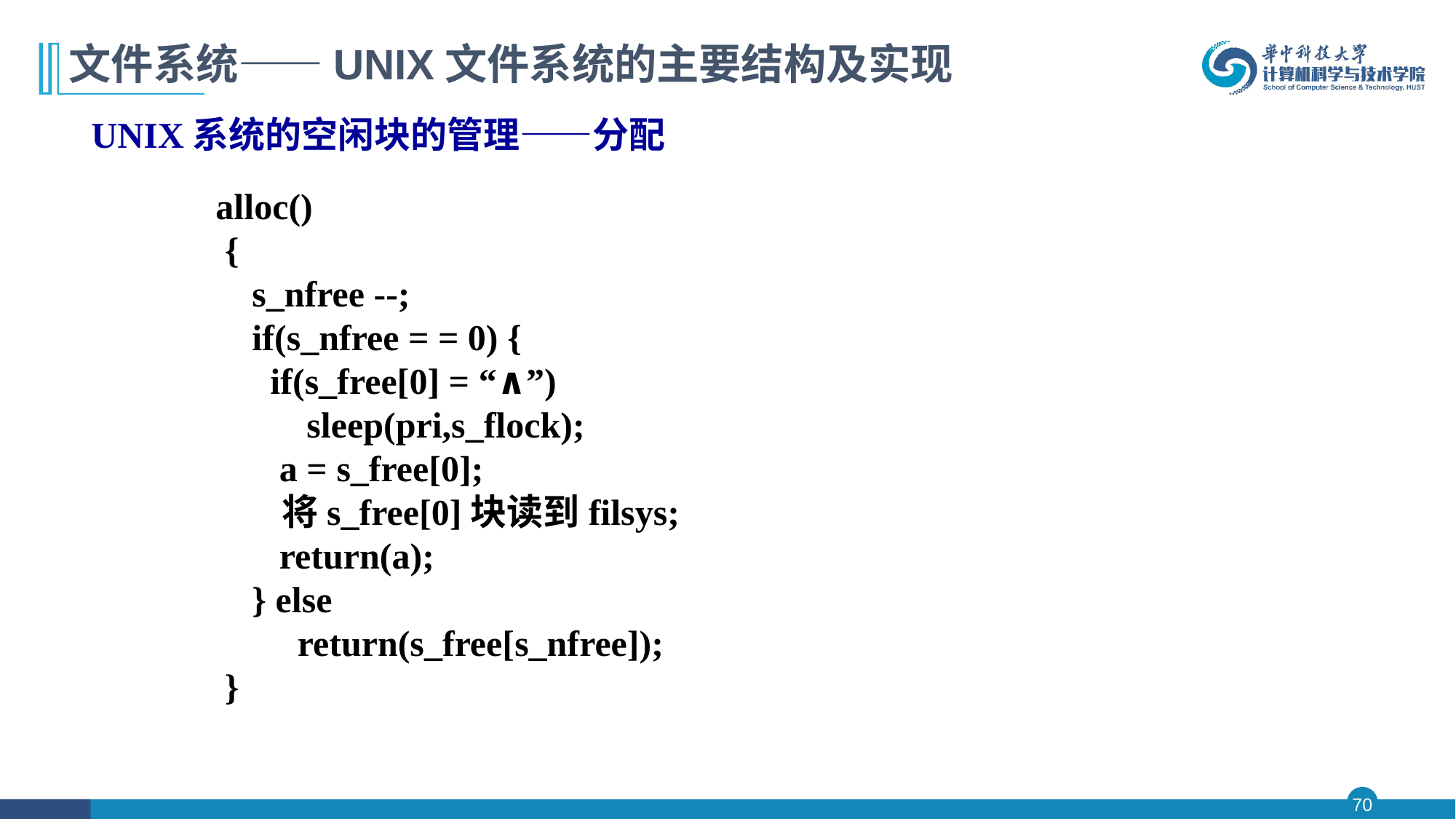

# 文件系统——UNIX文件系统的主要结构及实现
UNIX系统的空闲块的管理——分配
alloc()
 {
    s_nfree --;
    if(s_nfree = = 0) {
      if(s_free[0] = “∧”)
          sleep(pri,s_flock);
       a = s_free[0];
       将s_free[0]块读到filsys;
       return(a);
    } else
         return(s_free[s_nfree]);
 }